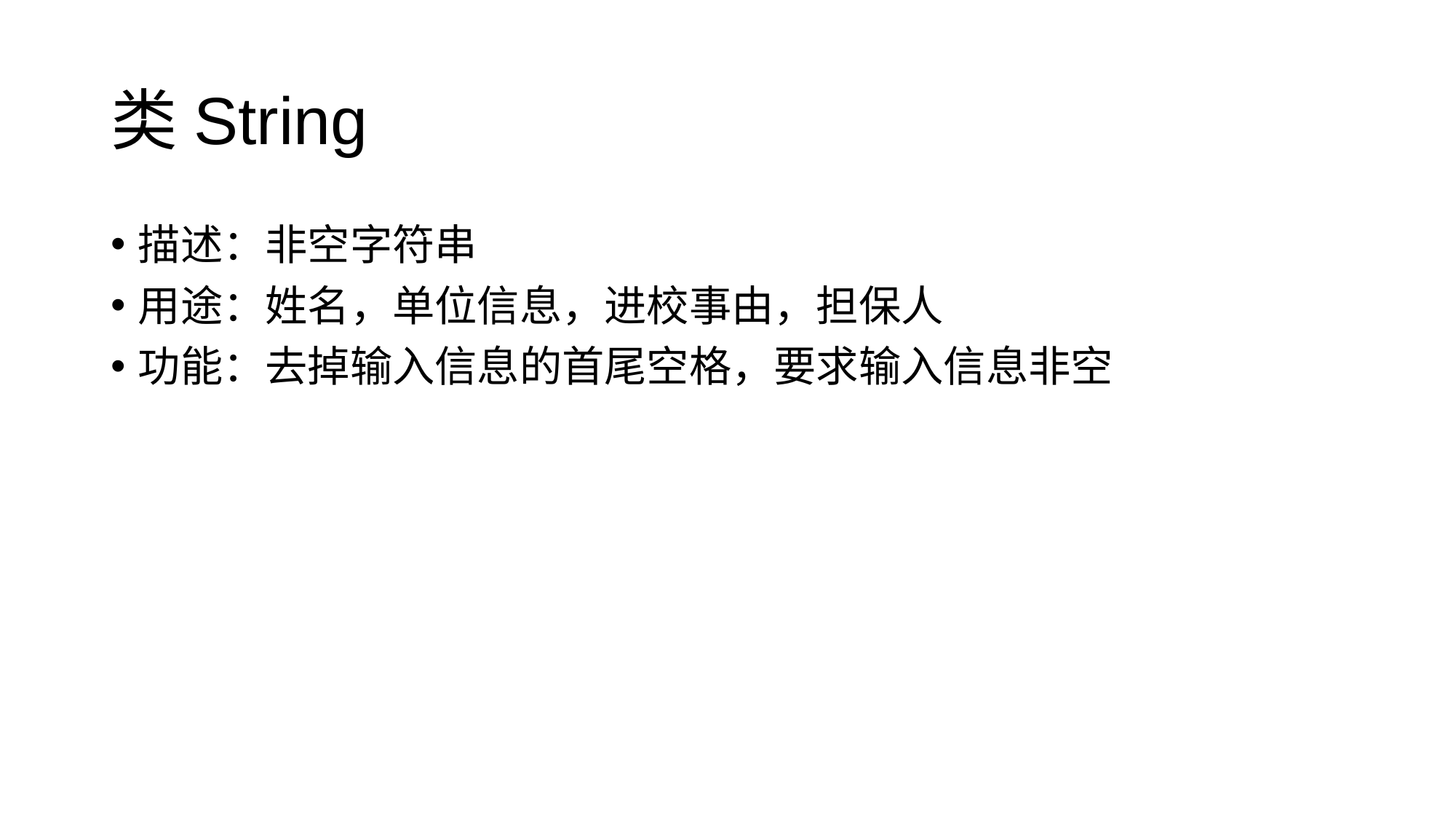

# 类String
描述：非空字符串
用途：姓名，单位信息，进校事由，担保人
功能：去掉输入信息的首尾空格，要求输入信息非空